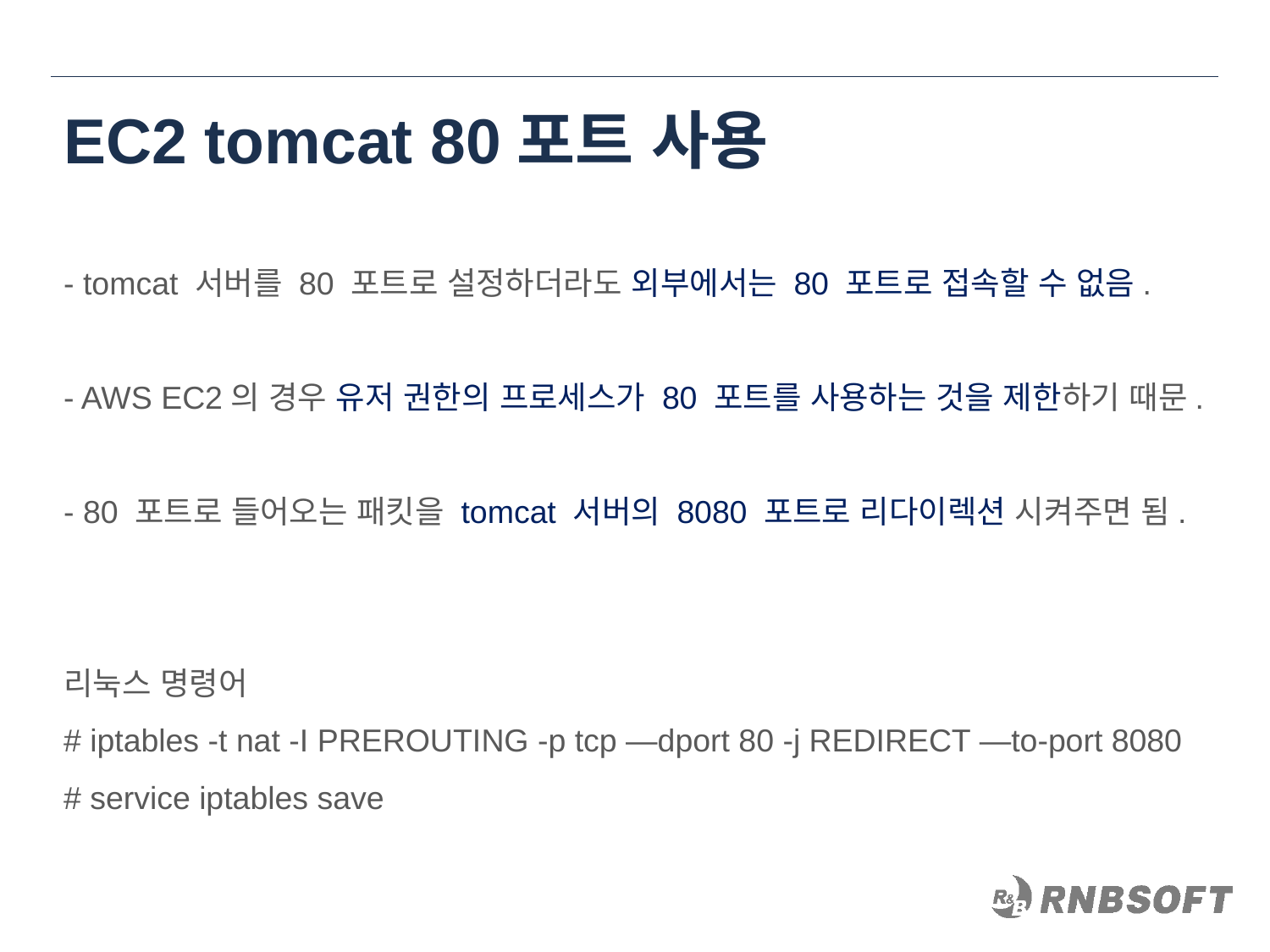

# EC2 tomcat 80포트 사용
- tomcat 서버를 80 포트로 설정하더라도 외부에서는 80 포트로 접속할 수 없음.

- AWS EC2의 경우 유저 권한의 프로세스가 80 포트를 사용하는 것을 제한하기 때문.

- 80 포트로 들어오는 패킷을 tomcat 서버의 8080 포트로 리다이렉션 시켜주면 됨.

리눅스 명령어
# iptables -t nat -I PREROUTING -p tcp —dport 80 -j REDIRECT —to-port 8080
# service iptables save